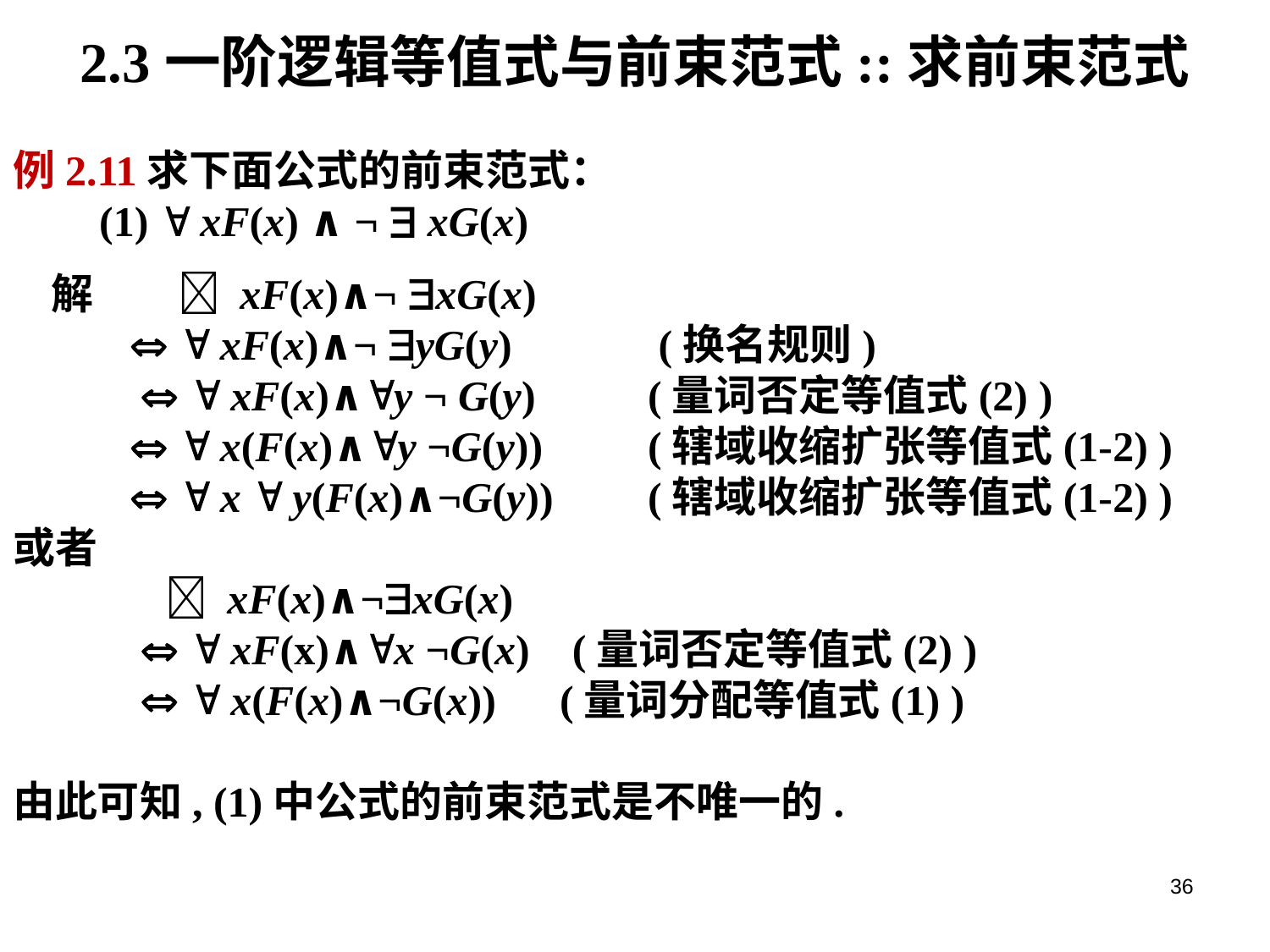

2.3一阶逻辑等值式与前束范式::求前束范式
例2.11求下面公式的前束范式：
        (1) ∀ xF(x) ∧ ¬ ∃ xG(x)
   解 	    ∀ xF(x)∧¬ ∃xG(x)
           ⇔ ∀ xF(x)∧¬ ∃yG(y)  	 (换名规则)
          	⇔ ∀ xF(x)∧∀y ¬ G(y)   	(量词否定等值式(2) )
           ⇔ ∀ x(F(x)∧∀y ¬G(y)) 	(辖域收缩扩张等值式(1-2) )
           ⇔ ∀ x ∀ y(F(x)∧¬G(y)) 	(辖域收缩扩张等值式(1-2) )   
或者
                ∀ xF(x)∧¬∃xG(x)
            ⇔ ∀ xF(x)∧∀x ¬G(x)    (量词否定等值式(2) )
            ⇔ ∀ x(F(x)∧¬G(x))      (量词分配等值式(1) )
由此可知, (1)中公式的前束范式是不唯一的.
36